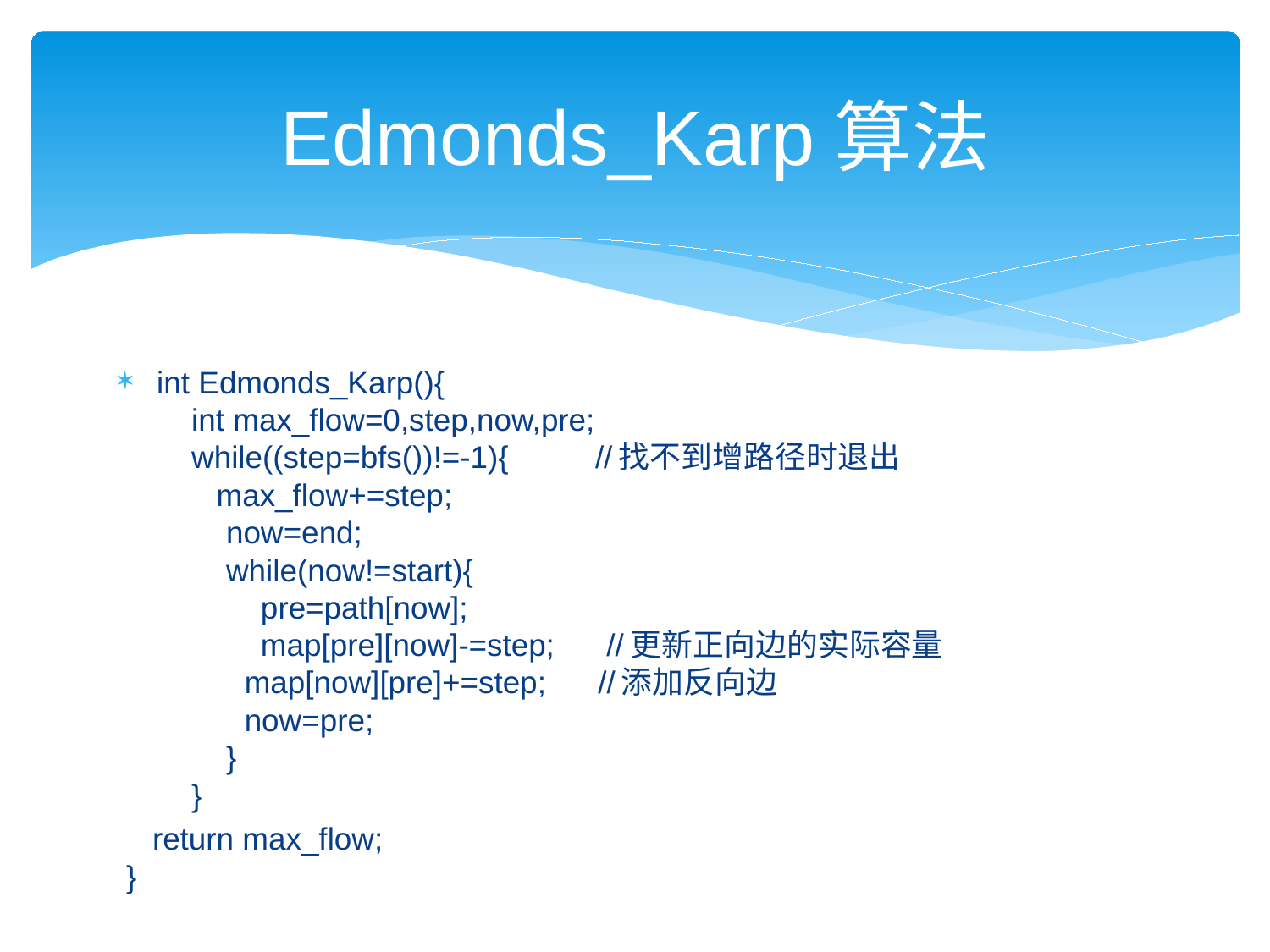

# Edmonds_Karp算法
 int Edmonds_Karp(){
     int max_flow=0,step,now,pre;
     while((step=bfs())!=-1){          //找不到增路径时退出
         max_flow+=step;
         now=end;
         while(now!=start){
             pre=path[now];
             map[pre][now]-=step;      //更新正向边的实际容量
             map[now][pre]+=step;      //添加反向边
             now=pre;
         }
     }
    return max_flow;
 }